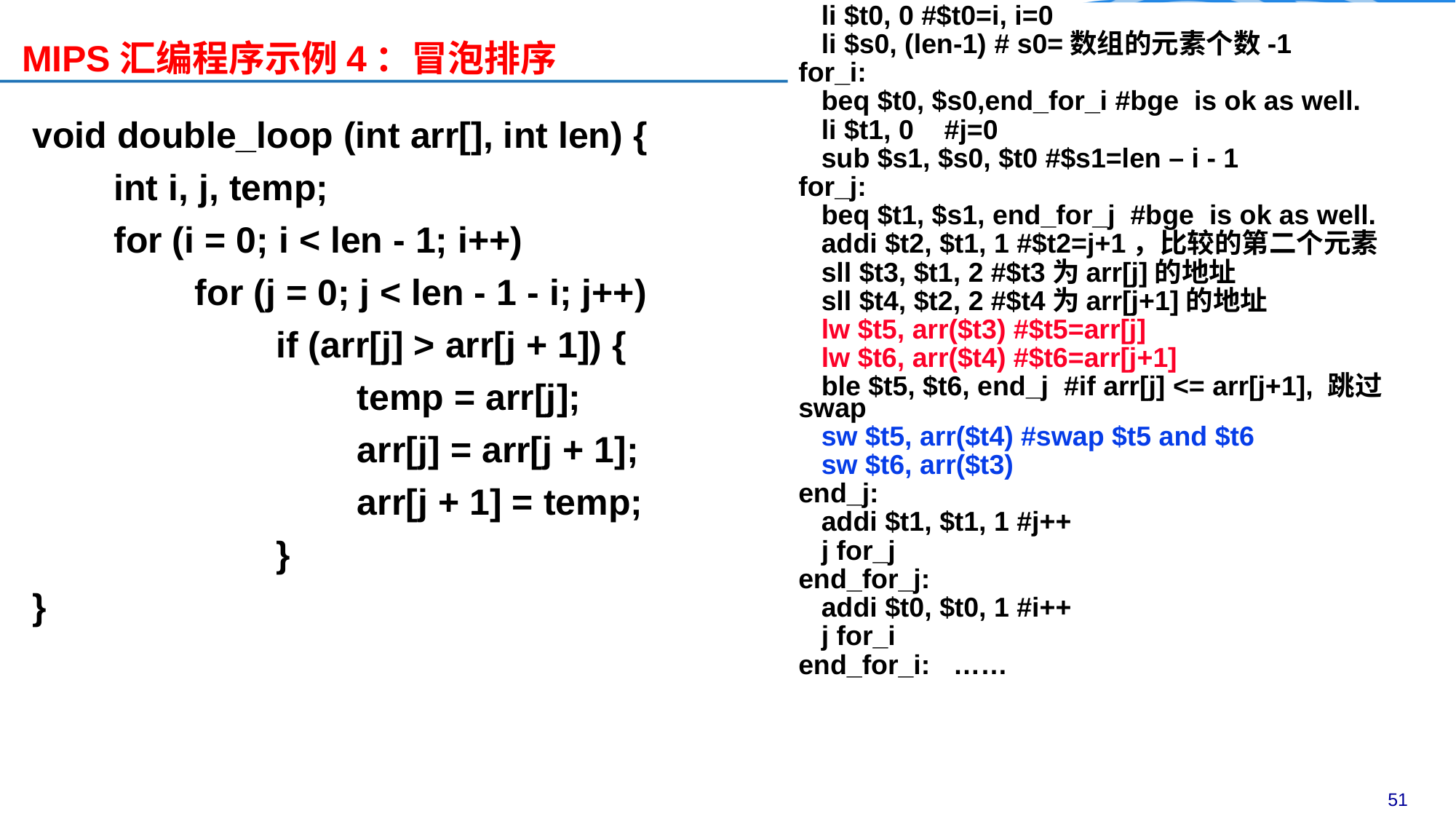

li $t0, 0 #$t0=i, i=0
   li $s0, (len-1) # s0=数组的元素个数-1
for_i:
   beq $t0, $s0,end_for_i #bge  is ok as well.
   li $t1, 0    #j=0
   sub $s1, $s0, $t0 #$s1=len – i - 1
for_j:
   beq $t1, $s1, end_for_j  #bge  is ok as well.
   addi $t2, $t1, 1 #$t2=j+1，比较的第二个元素
   sll $t3, $t1, 2 #$t3为arr[j]的地址
   sll $t4, $t2, 2 #$t4为arr[j+1]的地址
   lw $t5, arr($t3) #$t5=arr[j]
   lw $t6, arr($t4) #$t6=arr[j+1]
   ble $t5, $t6, end_j  #if arr[j] <= arr[j+1], 跳过swap
   sw $t5, arr($t4) #swap $t5 and $t6
   sw $t6, arr($t3)
end_j:
   addi $t1, $t1, 1 #j++
   j for_j
end_for_j:
   addi $t0, $t0, 1 #i++
   j for_i
end_for_i:   ……

# MIPS汇编程序示例4：冒泡排序
void double_loop (int arr[], int len) {
        int i, j, temp;
        for (i = 0; i < len - 1; i++)
                for (j = 0; j < len - 1 - i; j++)
                        if (arr[j] > arr[j + 1]) {
                                temp = arr[j];
                                arr[j] = arr[j + 1];
                                arr[j + 1] = temp;
                        }
}